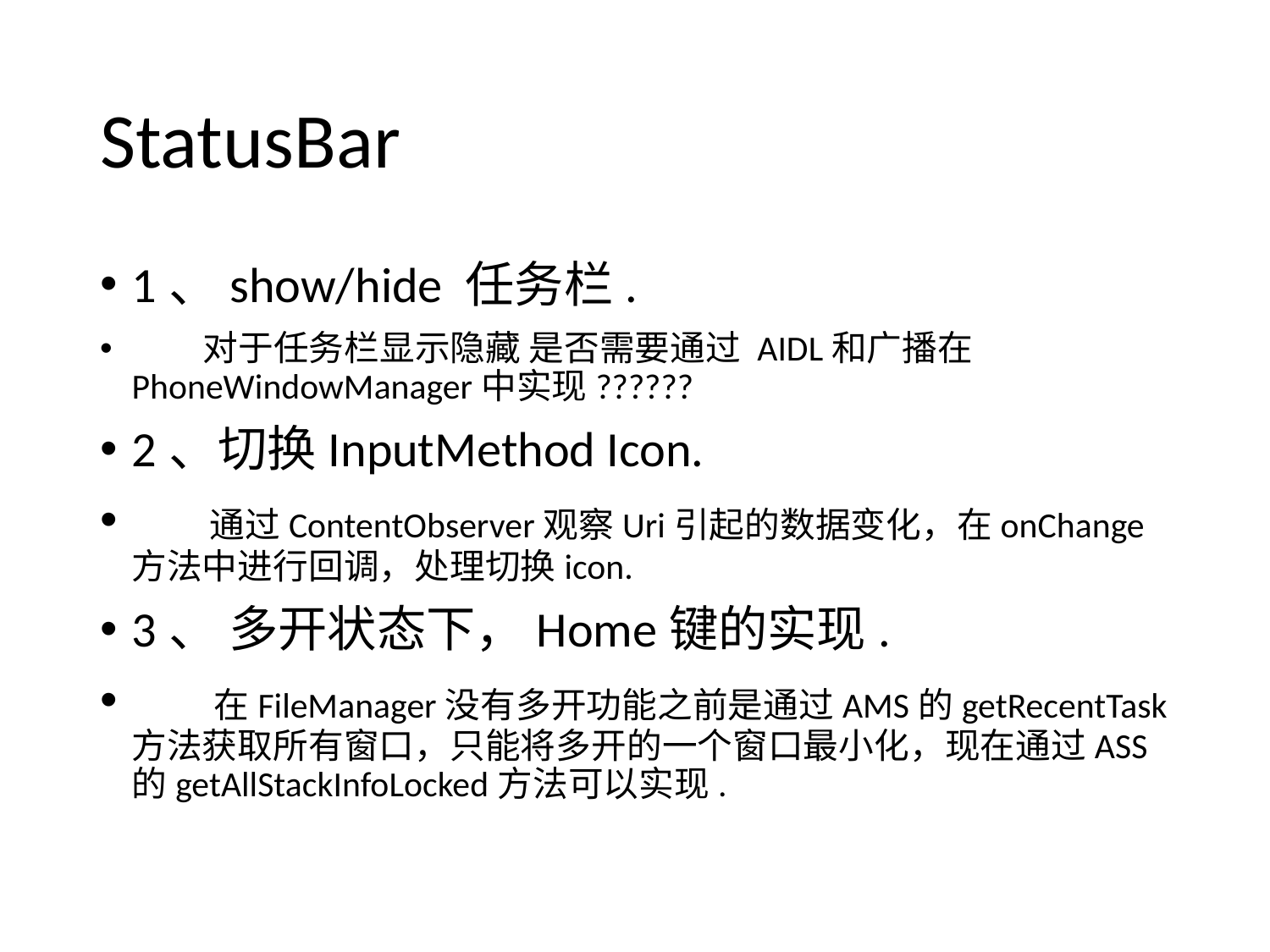

# StatusBar
1、show/hide 任务栏.
        对于任务栏显示隐藏 是否需要通过 AIDL和广播在PhoneWindowManager中实现??????
2、切换InputMethod Icon.
      通过ContentObserver观察Uri引起的数据变化，在onChange方法中进行回调，处理切换icon.
3、 多开状态下，Home键的实现.
       在FileManager没有多开功能之前是通过AMS的getRecentTask方法获取所有窗口，只能将多开的一个窗口最小化，现在通过ASS的getAllStackInfoLocked方法可以实现.